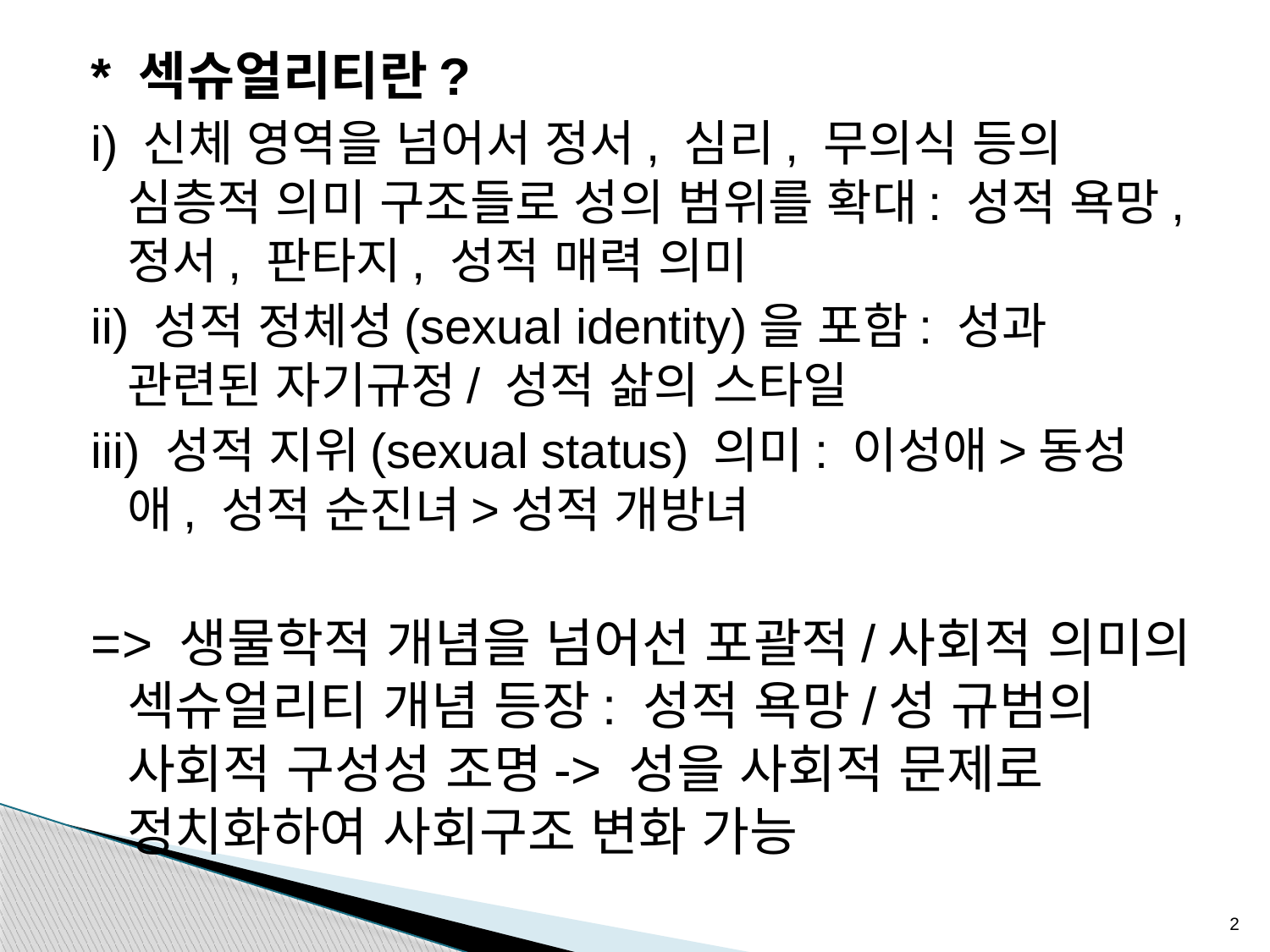

* 섹슈얼리티란?
i) 신체 영역을 넘어서 정서, 심리, 무의식 등의 심층적 의미 구조들로 성의 범위를 확대: 성적 욕망, 정서, 판타지, 성적 매력 의미
ii) 성적 정체성(sexual identity)을 포함: 성과 관련된 자기규정/ 성적 삶의 스타일
iii) 성적 지위(sexual status) 의미: 이성애>동성애, 성적 순진녀>성적 개방녀

=> 생물학적 개념을 넘어선 포괄적/사회적 의미의 섹슈얼리티 개념 등장: 성적 욕망/성 규범의 사회적 구성성 조명-> 성을 사회적 문제로 정치화하여 사회구조 변화 가능

2